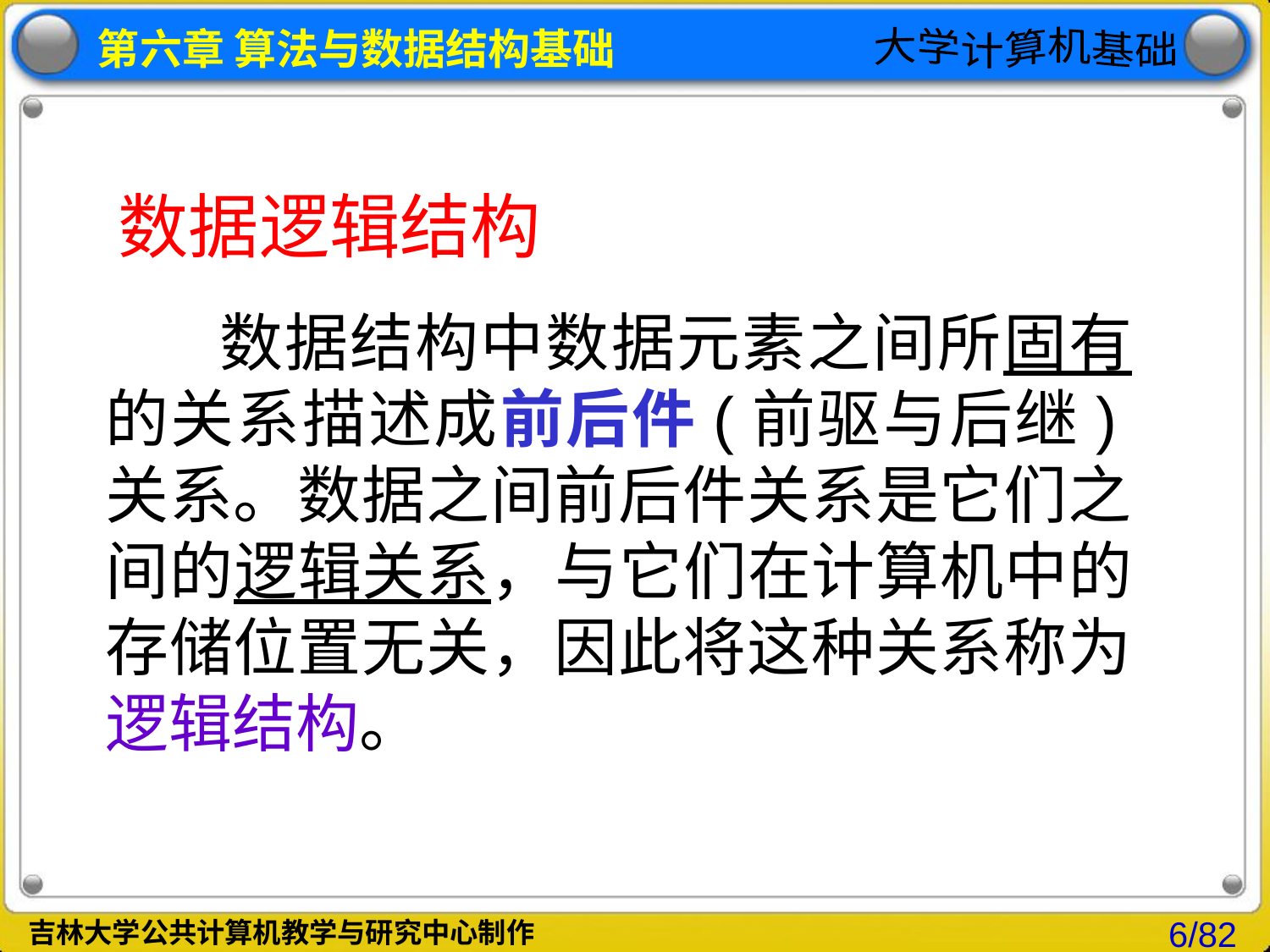

# 数据逻辑结构
         数据结构中数据元素之间所固有的关系描述成前后件(前驱与后继)关系。数据之间前后件关系是它们之间的逻辑关系，与它们在计算机中的存储位置无关，因此将这种关系称为逻辑结构。
6/82